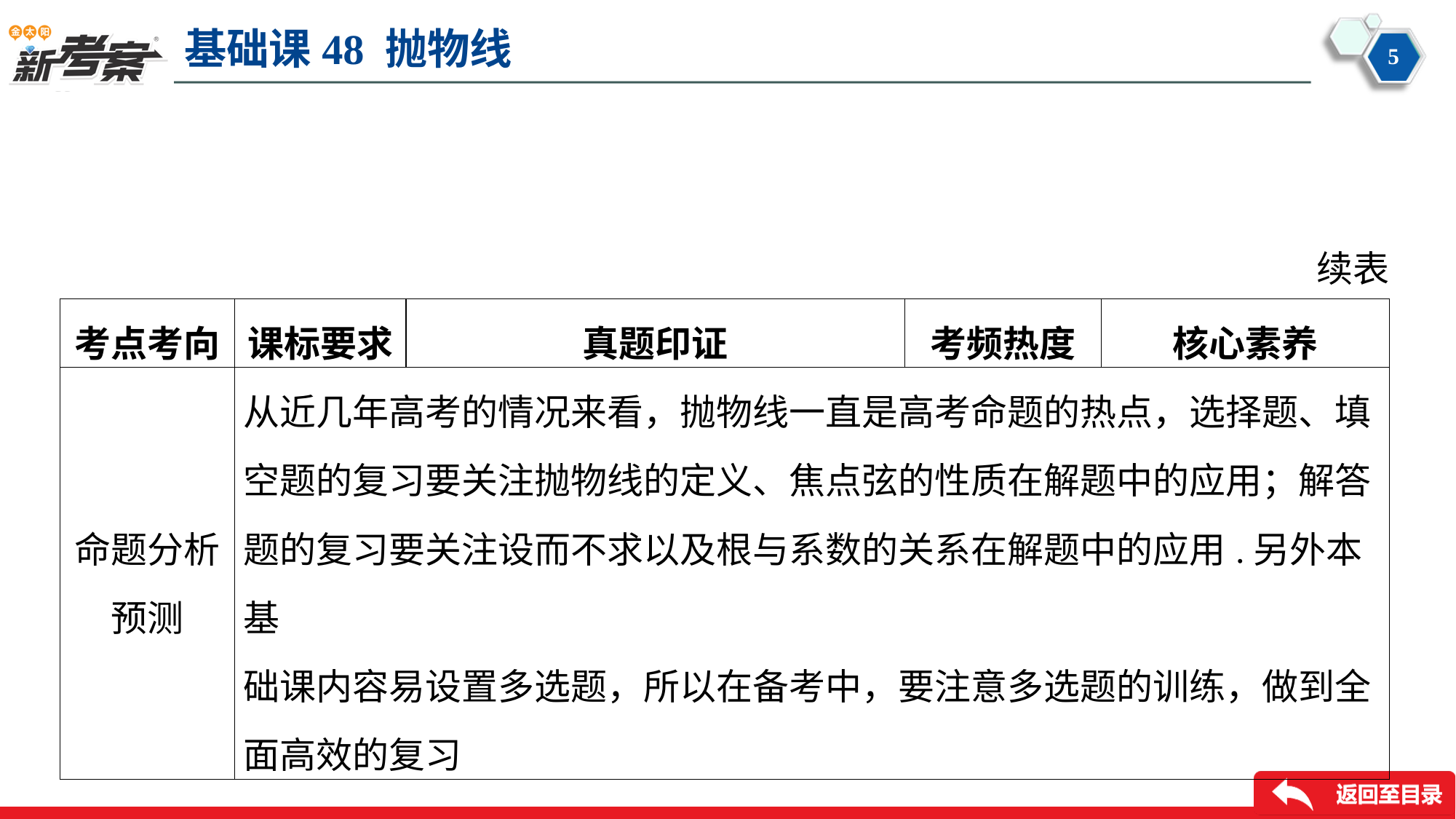

续表
| 考点考向 | 课标要求 | 真题印证 | 考频热度 | 核心素养 |
| --- | --- | --- | --- | --- |
| 命题分析 预测 | 从近几年高考的情况来看，抛物线一直是高考命题的热点，选择题、填 空题的复习要关注抛物线的定义、焦点弦的性质在解题中的应用；解答 题的复习要关注设而不求以及根与系数的关系在解题中的应用.另外本基 础课内容易设置多选题，所以在备考中，要注意多选题的训练，做到全 面高效的复习 |  |  |  |